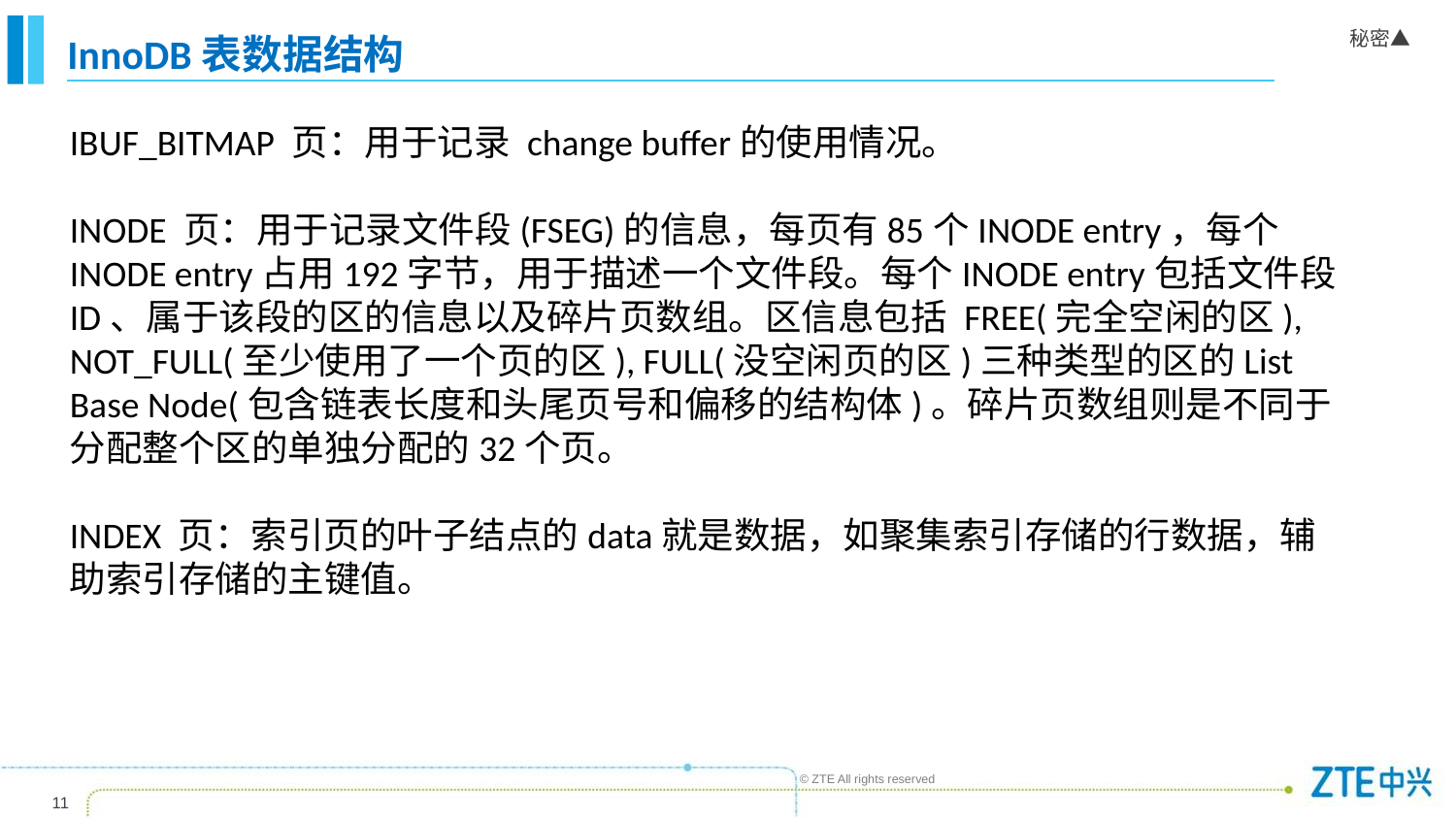

# InnoDB表数据结构
IBUF_BITMAP 页：用于记录 change buffer的使用情况。

INODE 页：用于记录文件段(FSEG)的信息，每页有85个INODE entry，每个INODE entry占用192字节，用于描述一个文件段。每个INODE entry包括文件段ID、属于该段的区的信息以及碎片页数组。区信息包括 FREE(完全空闲的区), NOT_FULL(至少使用了一个页的区), FULL(没空闲页的区)三种类型的区的List Base Node(包含链表长度和头尾页号和偏移的结构体)。碎片页数组则是不同于分配整个区的单独分配的32个页。

INDEX 页：索引页的叶子结点的data就是数据，如聚集索引存储的行数据，辅助索引存储的主键值。